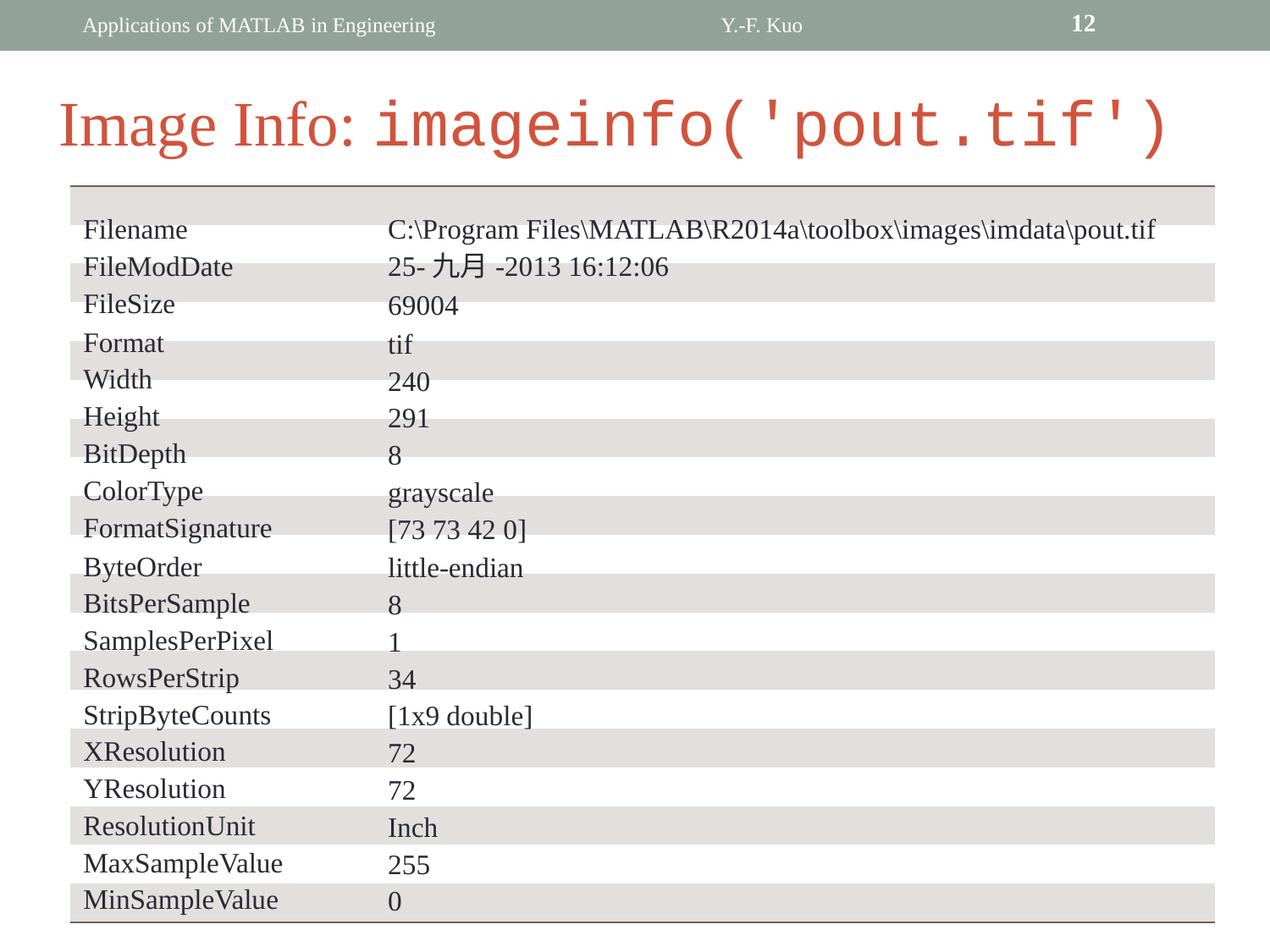

12
Applications of MATLAB in Engineering
Y.-F. Kuo

Image Info: imageinfo('pout.tif')

Filename
FileModDate
FileSize
Format
Width
Height
BitDepth
ColorType
FormatSignature
ByteOrder
BitsPerSample
SamplesPerPixel
RowsPerStrip
StripByteCounts
XResolution
YResolution
ResolutionUnit
MaxSampleValue
MinSampleValue
C:\Program Files\MATLAB\R2014a\toolbox\images\imdata\pout.tif
25-九月-2013 16:12:06
69004
tif
240
291
8
grayscale
[73 73 42 0]
little-endian
8
1
34
[1x9 double]
72
72
Inch
255
0